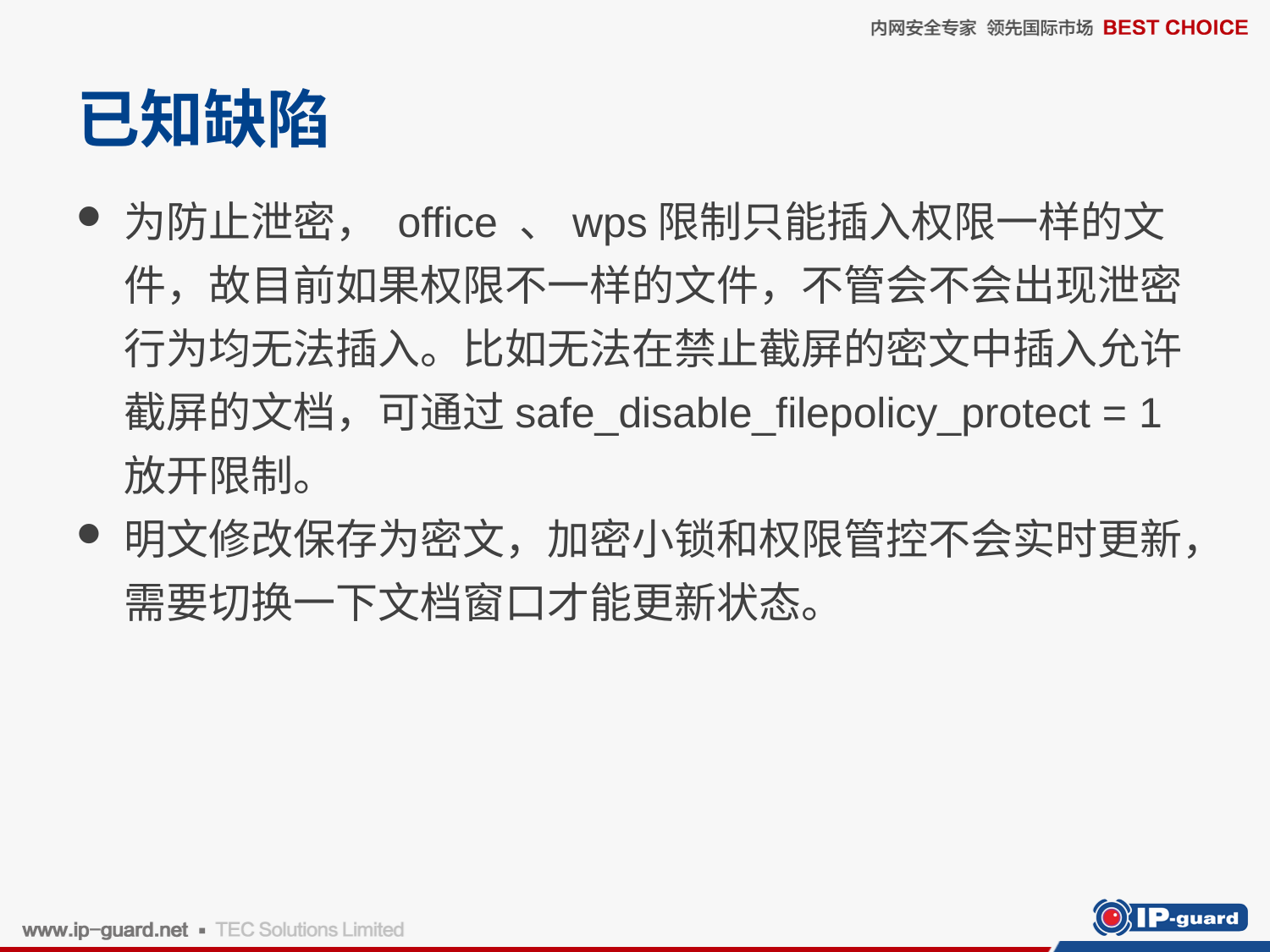

# 已知缺陷
为防止泄密， office 、wps限制只能插入权限一样的文件，故目前如果权限不一样的文件，不管会不会出现泄密行为均无法插入。比如无法在禁止截屏的密文中插入允许截屏的文档，可通过safe_disable_filepolicy_protect = 1放开限制。
明文修改保存为密文，加密小锁和权限管控不会实时更新，需要切换一下文档窗口才能更新状态。